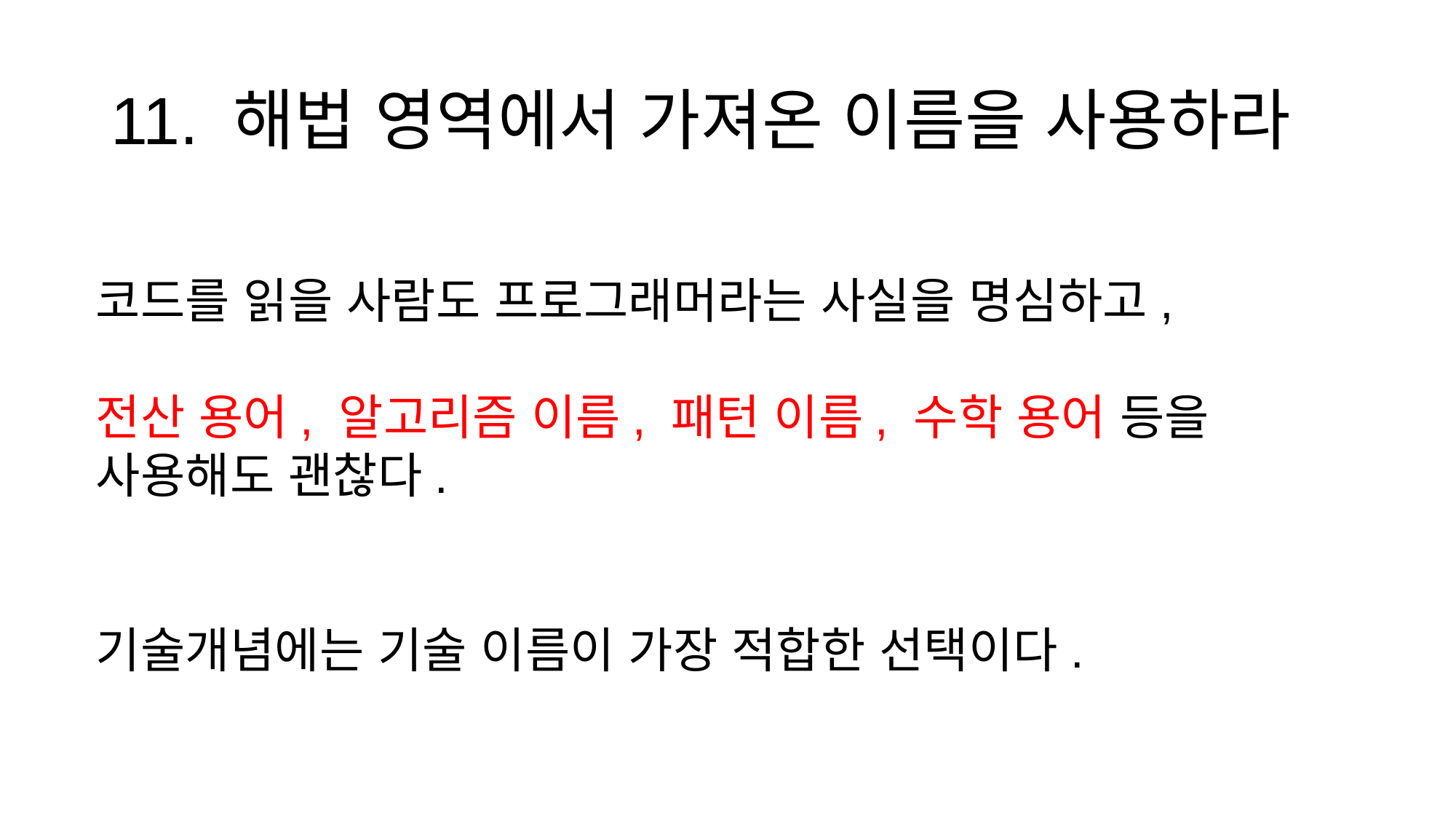

# 11. 해법 영역에서 가져온 이름을 사용하라
코드를 읽을 사람도 프로그래머라는 사실을 명심하고,

전산 용어, 알고리즘 이름, 패턴 이름, 수학 용어 등을 사용해도 괜찮다.

기술개념에는 기술 이름이 가장 적합한 선택이다.